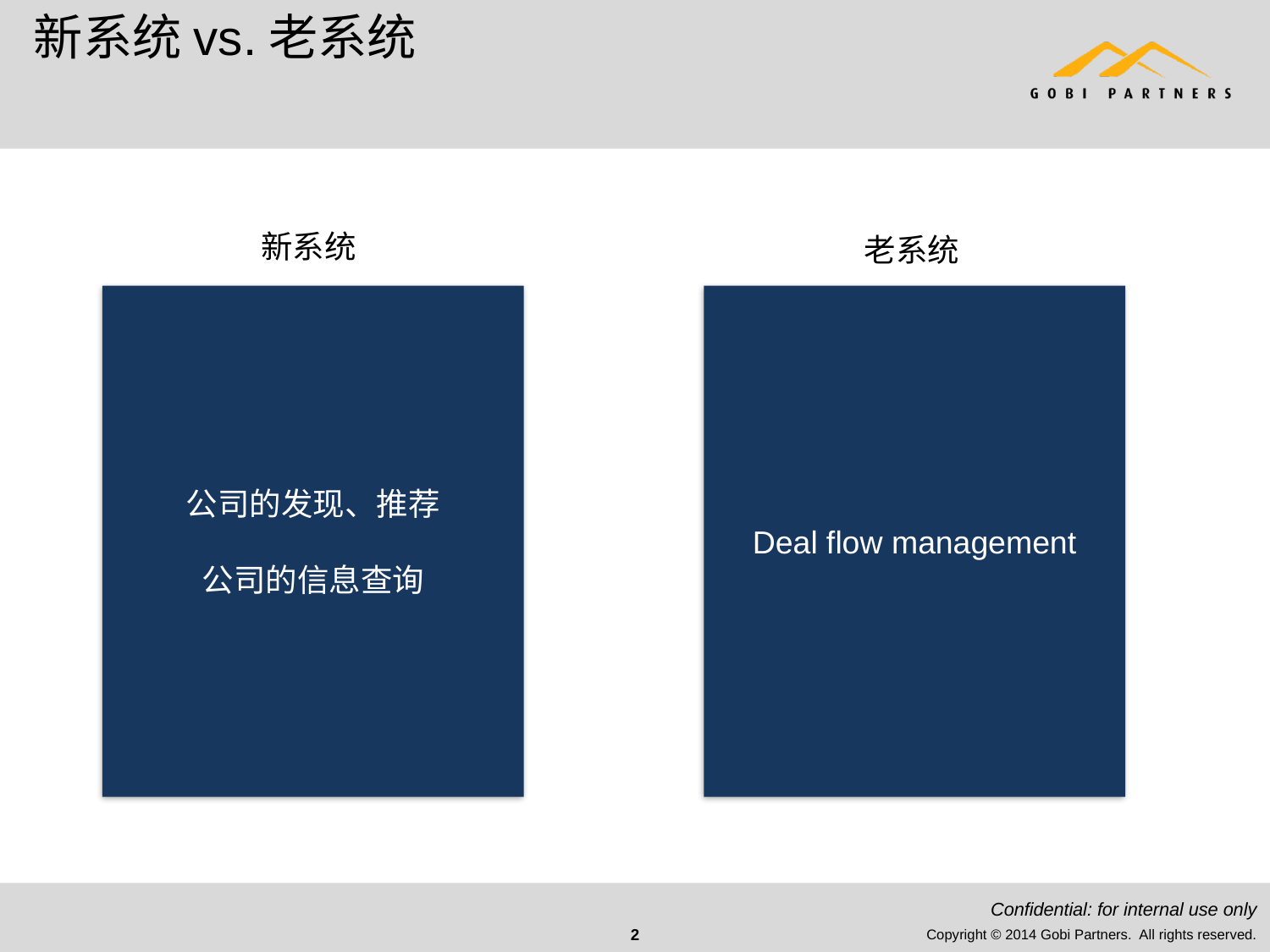

# 新系统vs.老系统
新系统
老系统
公司的发现、推荐

公司的信息查询
Deal flow management